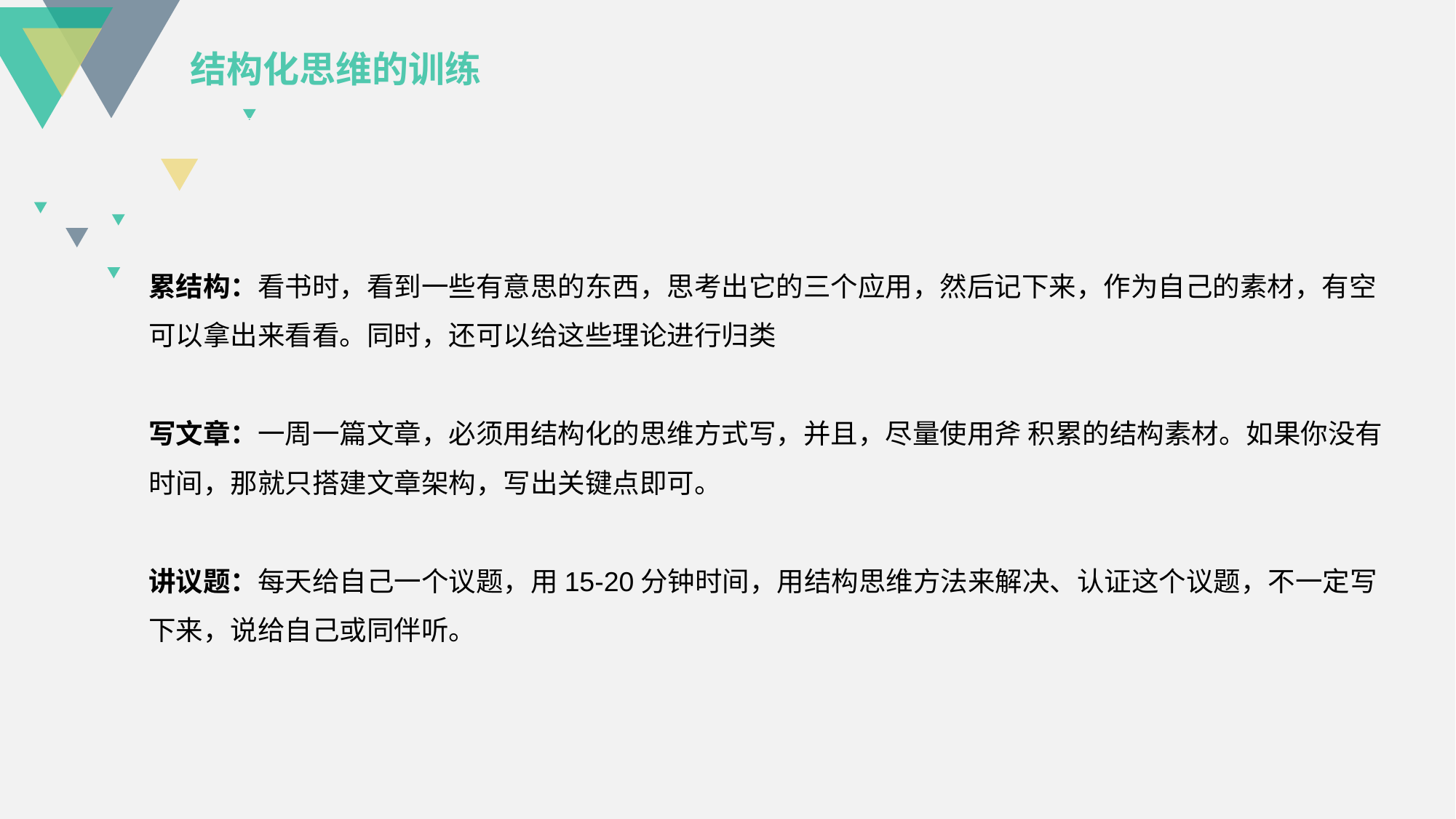

结构化思维的训练
累结构：看书时，看到一些有意思的东西，思考出它的三个应用，然后记下来，作为自己的素材，有空可以拿出来看看。同时，还可以给这些理论进行归类

写文章：一周一篇文章，必须用结构化的思维方式写，并且，尽量使用斧 积累的结构素材。如果你没有时间，那就只搭建文章架构，写出关键点即可。

讲议题：每天给自己一个议题，用15-20分钟时间，用结构思维方法来解决、认证这个议题，不一定写下来，说给自己或同伴听。